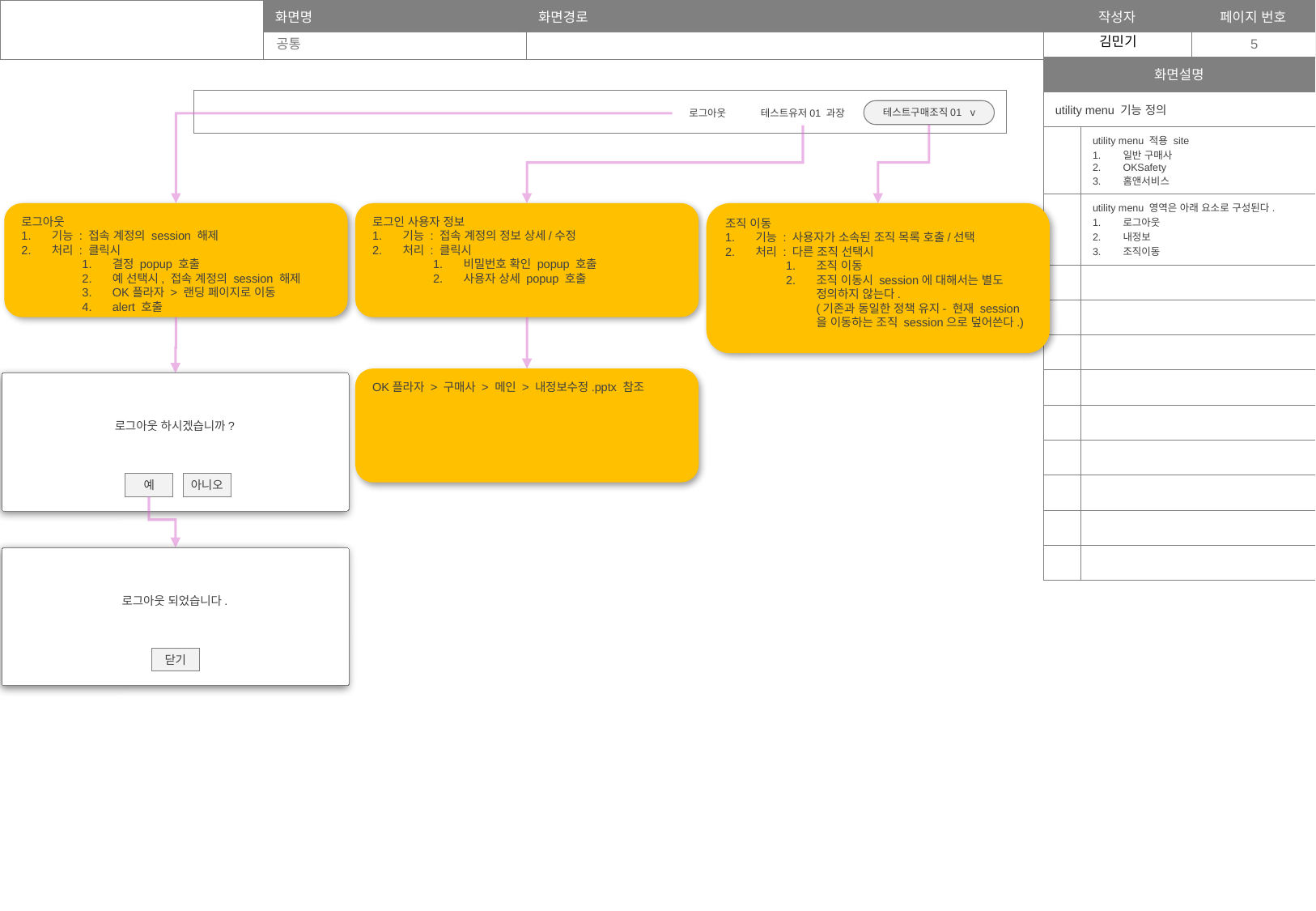

공통

5
| 화면설명 |  |
| --- | --- |
| utility menu 기능 정의 |  |
|  | utility menu 적용 site 일반 구매사 OKSafety 홈앤서비스 |
|  | utility menu 영역은 아래 요소로 구성된다. 로그아웃 내정보 조직이동 |
|  |  |
|  |  |
|  |  |
|  |  |
|  |  |
|  |  |
|  |  |
|  |  |
|  |  |

테스트구매조직01   v
로그아웃
테스트유저01 과장
로그아웃
기능 : 접속 계정의 session 해제
처리 : 클릭시
결정 popup 호출
예 선택시, 접속 계정의 session 해제
OK플라자 > 랜딩 페이지로 이동
alert 호출
로그인 사용자 정보
기능 : 접속 계정의 정보 상세/수정
처리 : 클릭시
비밀번호 확인 popup 호출
사용자 상세 popup 호출
조직 이동
기능 : 사용자가 소속된 조직 목록 호출/선택
처리 : 다른 조직 선택시
조직 이동
조직 이동시 session에 대해서는 별도 정의하지 않는다.
(기존과 동일한 정책 유지- 현재 session을 이동하는 조직 session으로 덮어쓴다.)
OK플라자 > 구매사 > 메인 > 내정보수정.pptx 참조

로그아웃 하시겠습니까?
예
아니오

로그아웃 되었습니다.
닫기